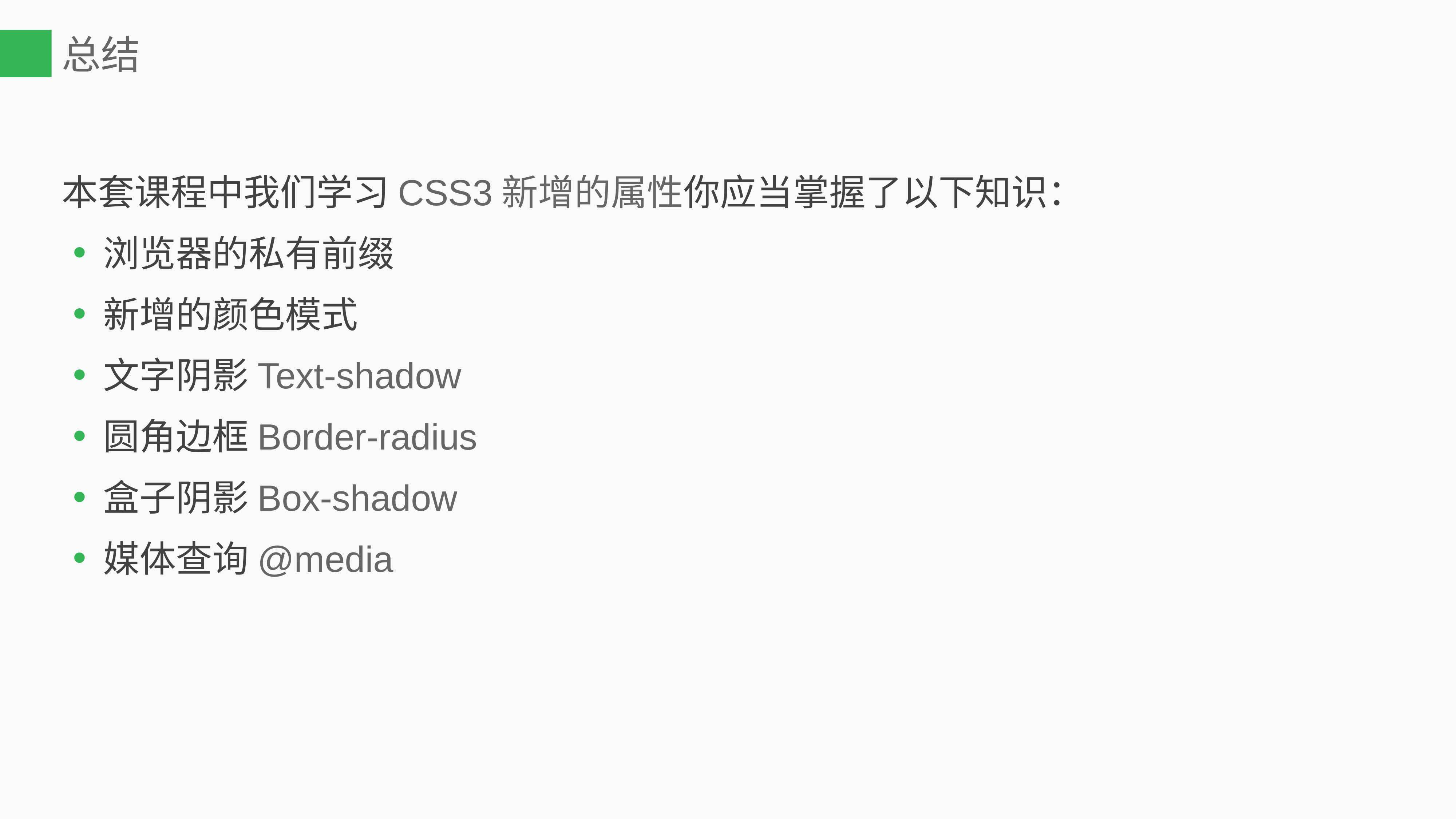

# 总结
本套课程中我们学习CSS3新增的属性你应当掌握了以下知识：
浏览器的私有前缀
新增的颜色模式
文字阴影Text-shadow
圆角边框Border-radius
盒子阴影Box-shadow
媒体查询@media